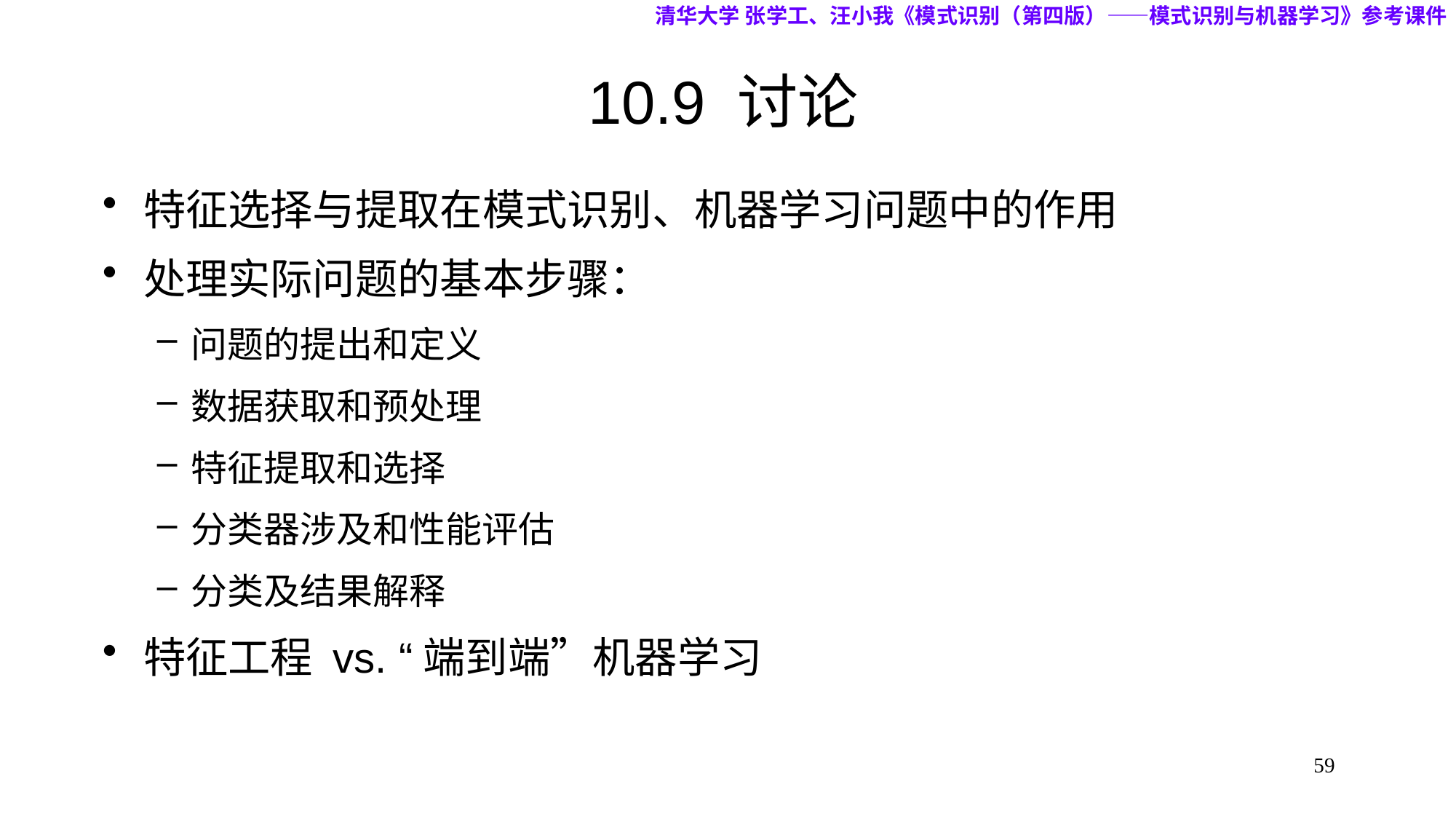

清华大学 张学工、汪小我《模式识别（第四版）——模式识别与机器学习》参考课件
# 10.9 讨论
特征选择与提取在模式识别、机器学习问题中的作用
处理实际问题的基本步骤：
问题的提出和定义
数据获取和预处理
特征提取和选择
分类器涉及和性能评估
分类及结果解释
特征工程 vs. “端到端”机器学习
59